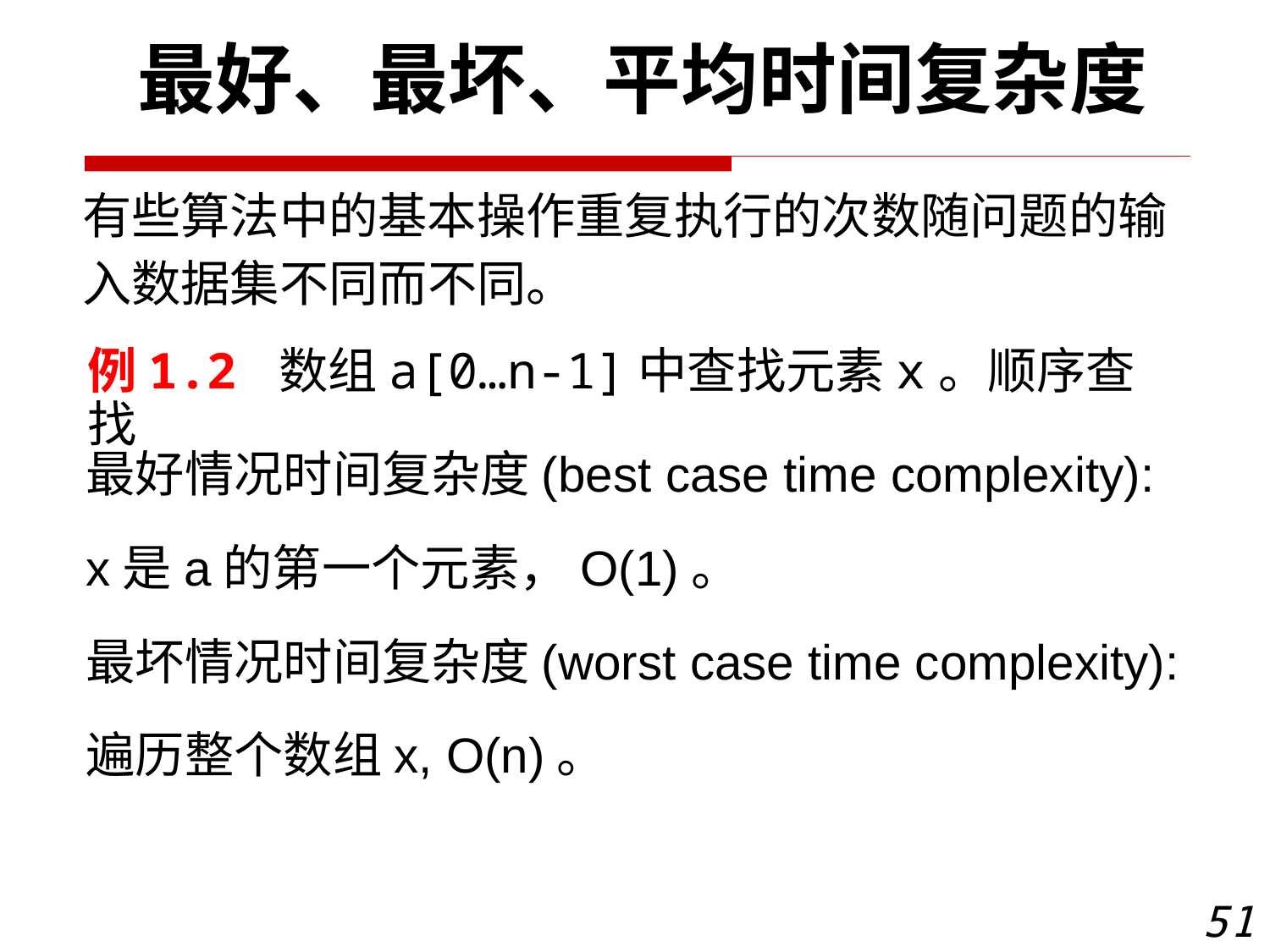

最好、最坏、平均时间复杂度
有些算法中的基本操作重复执行的次数随问题的输入数据集不同而不同。
例1.2 数组a[0…n-1]中查找元素x。顺序查找
最好情况时间复杂度(best case time complexity):
x是a的第一个元素，O(1)。
最坏情况时间复杂度(worst case time complexity):
遍历整个数组x, O(n)。

51